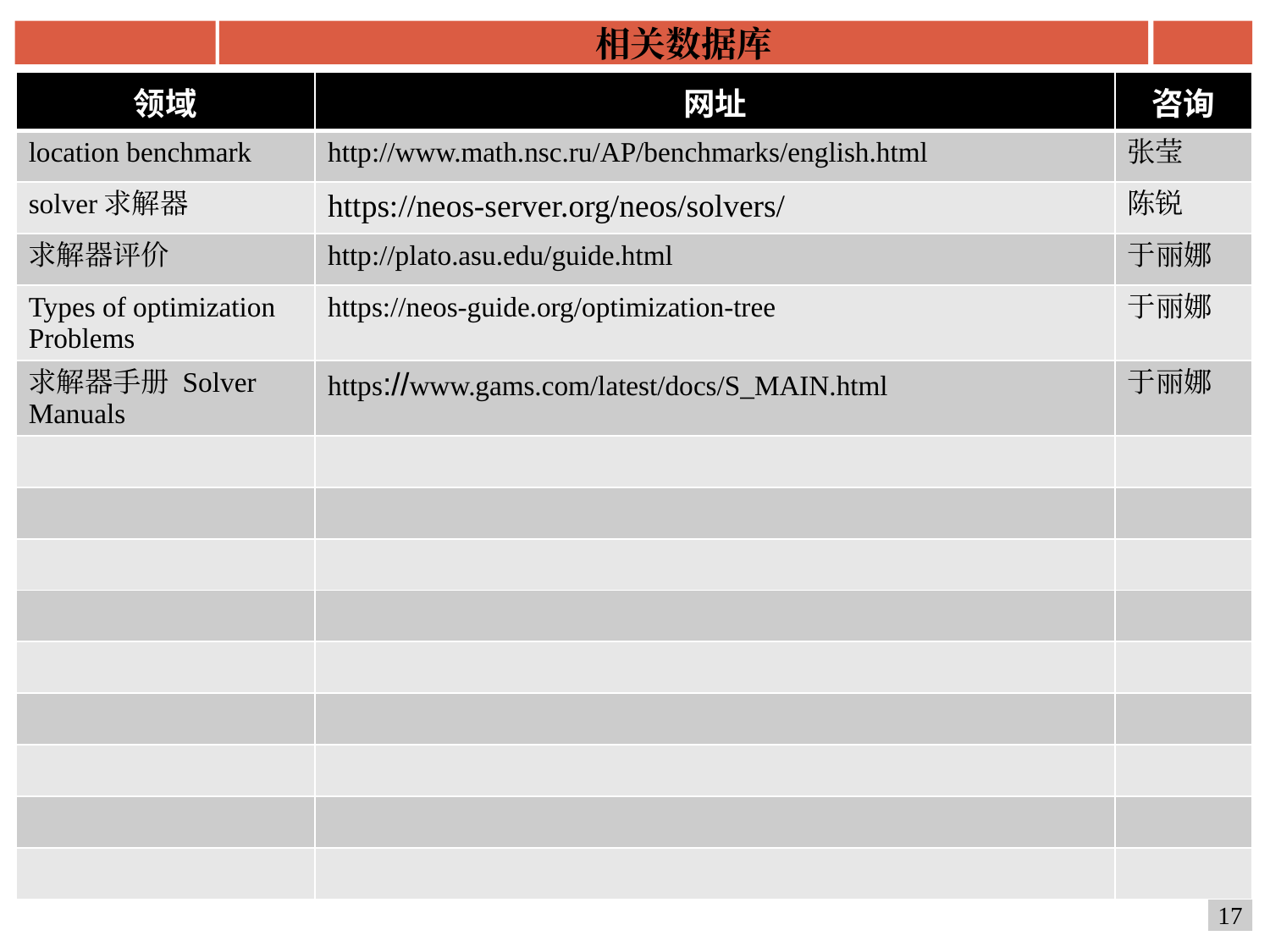

相关数据库
| 领域 | 网址 | 咨询 |
| --- | --- | --- |
| location benchmark | http://www.math.nsc.ru/AP/benchmarks/english.html | 张莹 |
| solver求解器 | https://neos-server.org/neos/solvers/ | 陈锐 |
| 求解器评价 | http://plato.asu.edu/guide.html | 于丽娜 |
| Types of optimization Problems | https://neos-guide.org/optimization-tree | 于丽娜 |
| 求解器手册 Solver Manuals | https://www.gams.com/latest/docs/S\_MAIN.html | 于丽娜 |
|  |  |  |
|  |  |  |
|  |  |  |
|  |  |  |
|  |  |  |
|  |  |  |
|  |  |  |
|  |  |  |
|  |  |  |

17